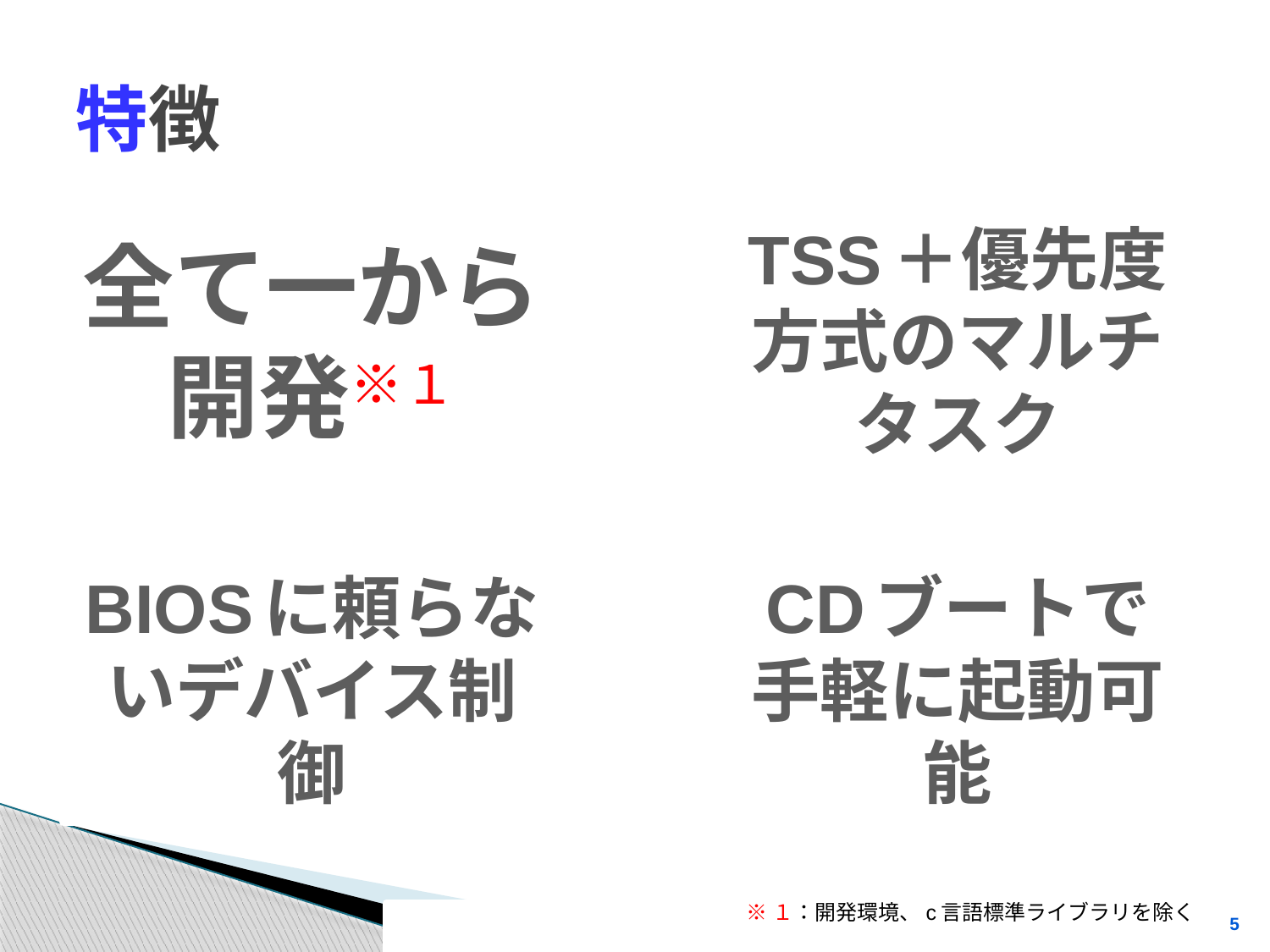

# 特徴
TSS＋優先度方式のマルチタスク
BIOSに頼らないデバイス制御
CDブートで
手軽に起動可能
5
※１：開発環境、c言語標準ライブラリを除く